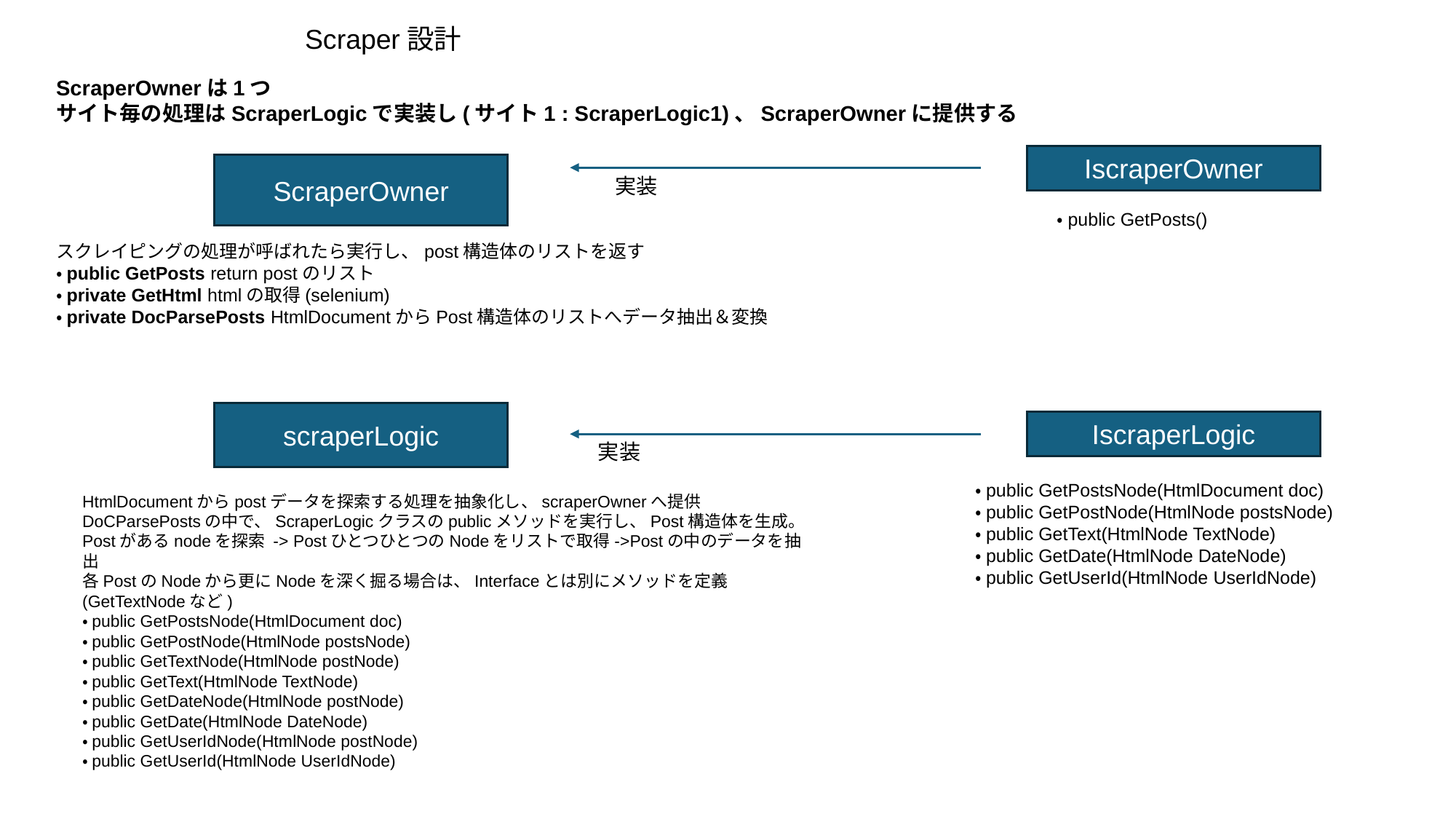

Scraper設計
ScraperOwnerは1つ
サイト毎の処理はScraperLogicで実装し(サイト1 : ScraperLogic1)、ScraperOwnerに提供する
IscraperOwner
ScraperOwner
実装
・public GetPosts()
スクレイピングの処理が呼ばれたら実行し、post構造体のリストを返す
・public GetPosts return postのリスト
・private GetHtml htmlの取得(selenium)
・private DocParsePosts HtmlDocumentからPost構造体のリストへデータ抽出＆変換

scraperLogic
IscraperLogic
実装
・public GetPostsNode(HtmlDocument doc)
・public GetPostNode(HtmlNode postsNode)
・public GetText(HtmlNode TextNode)
・public GetDate(HtmlNode DateNode)
・public GetUserId(HtmlNode UserIdNode)
HtmlDocumentからpostデータを探索する処理を抽象化し、scraperOwnerへ提供
DoCParsePostsの中で、ScraperLogicクラスのpublicメソッドを実行し、Post構造体を生成。
Postがあるnodeを探索 -> PostひとつひとつのNodeをリストで取得->Postの中のデータを抽出
各PostのNodeから更にNodeを深く掘る場合は、Interfaceとは別にメソッドを定義(GetTextNodeなど)
・public GetPostsNode(HtmlDocument doc)
・public GetPostNode(HtmlNode postsNode)
・public GetTextNode(HtmlNode postNode)
・public GetText(HtmlNode TextNode)
・public GetDateNode(HtmlNode postNode)
・public GetDate(HtmlNode DateNode)
・public GetUserIdNode(HtmlNode postNode)
・public GetUserId(HtmlNode UserIdNode)